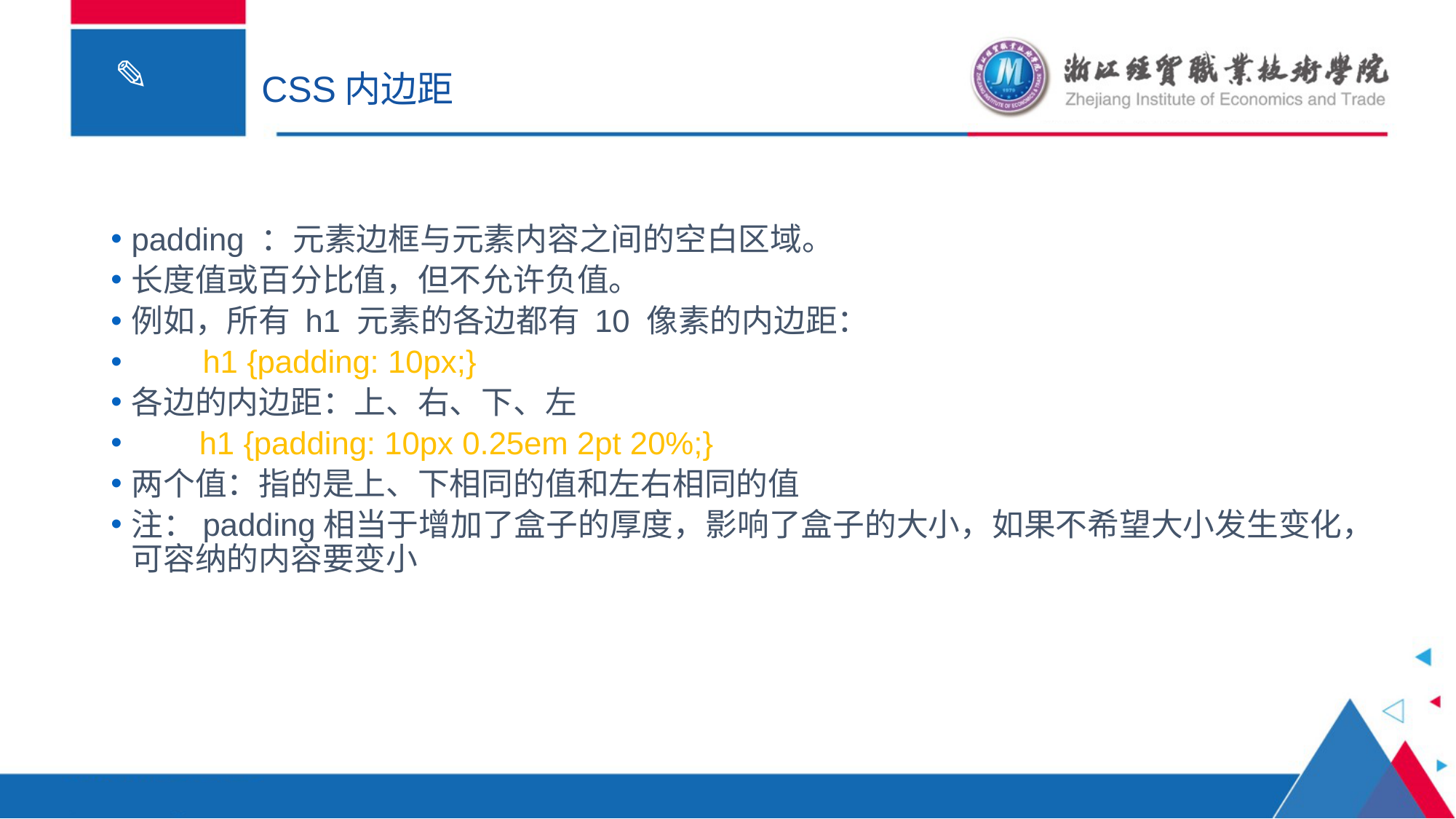

# CSS内边距

padding ：元素边框与元素内容之间的空白区域。
长度值或百分比值，但不允许负值。
例如，所有 h1 元素的各边都有 10 像素的内边距：
　　h1 {padding: 10px;}
各边的内边距：上、右、下、左
　    h1 {padding: 10px 0.25em 2pt 20%;}
两个值：指的是上、下相同的值和左右相同的值
注：padding相当于增加了盒子的厚度，影响了盒子的大小，如果不希望大小发生变化，可容纳的内容要变小